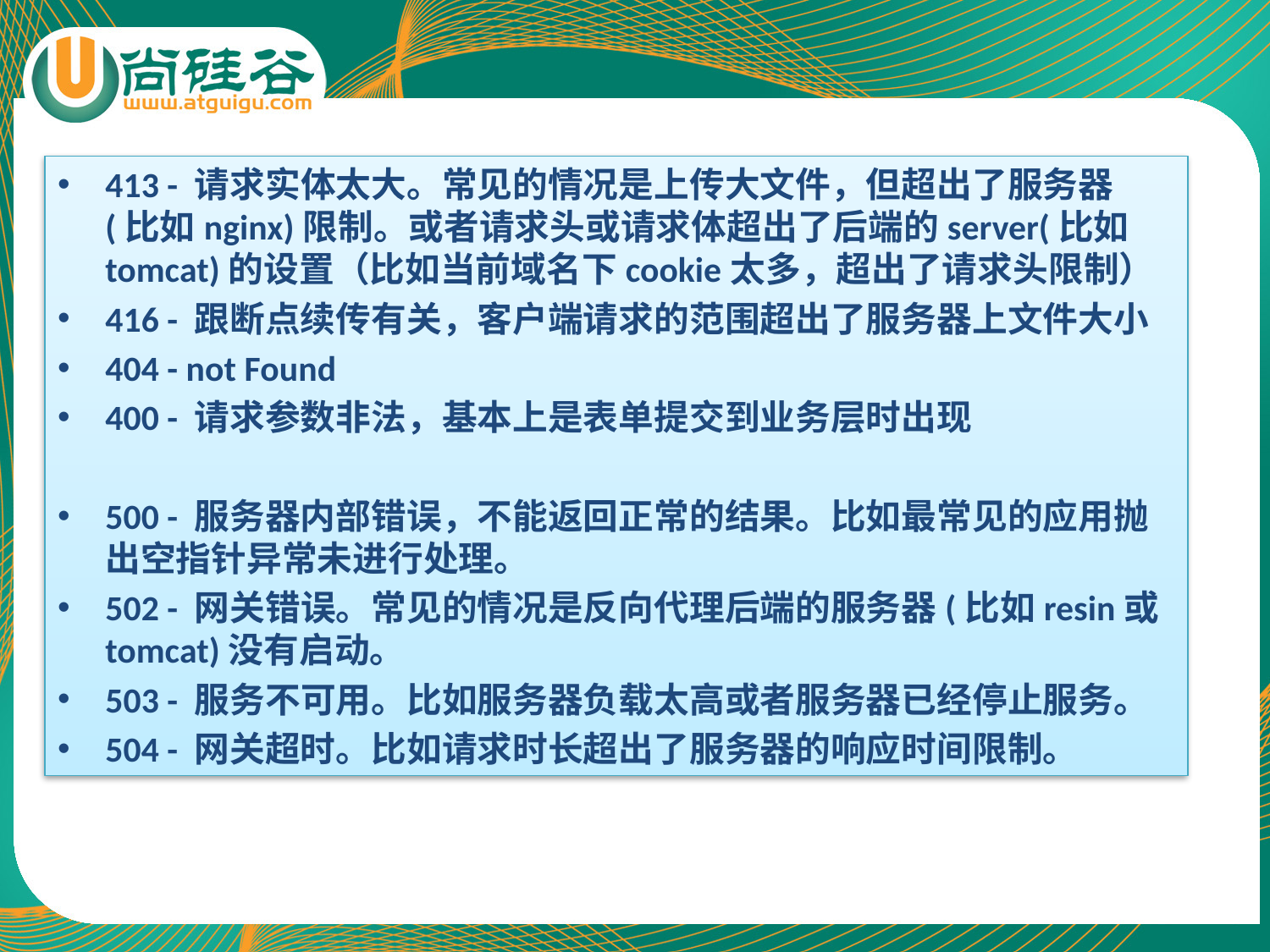

413 - 请求实体太大。常见的情况是上传大文件，但超出了服务器(比如nginx)限制。或者请求头或请求体超出了后端的server(比如tomcat)的设置（比如当前域名下cookie太多，超出了请求头限制）
416 - 跟断点续传有关，客户端请求的范围超出了服务器上文件大小
404 - not Found
400 - 请求参数非法，基本上是表单提交到业务层时出现

500 - 服务器内部错误，不能返回正常的结果。比如最常见的应用抛出空指针异常未进行处理。
502 - 网关错误。常见的情况是反向代理后端的服务器(比如resin或tomcat)没有启动。
503 - 服务不可用。比如服务器负载太高或者服务器已经停止服务。
504 - 网关超时。比如请求时长超出了服务器的响应时间限制。